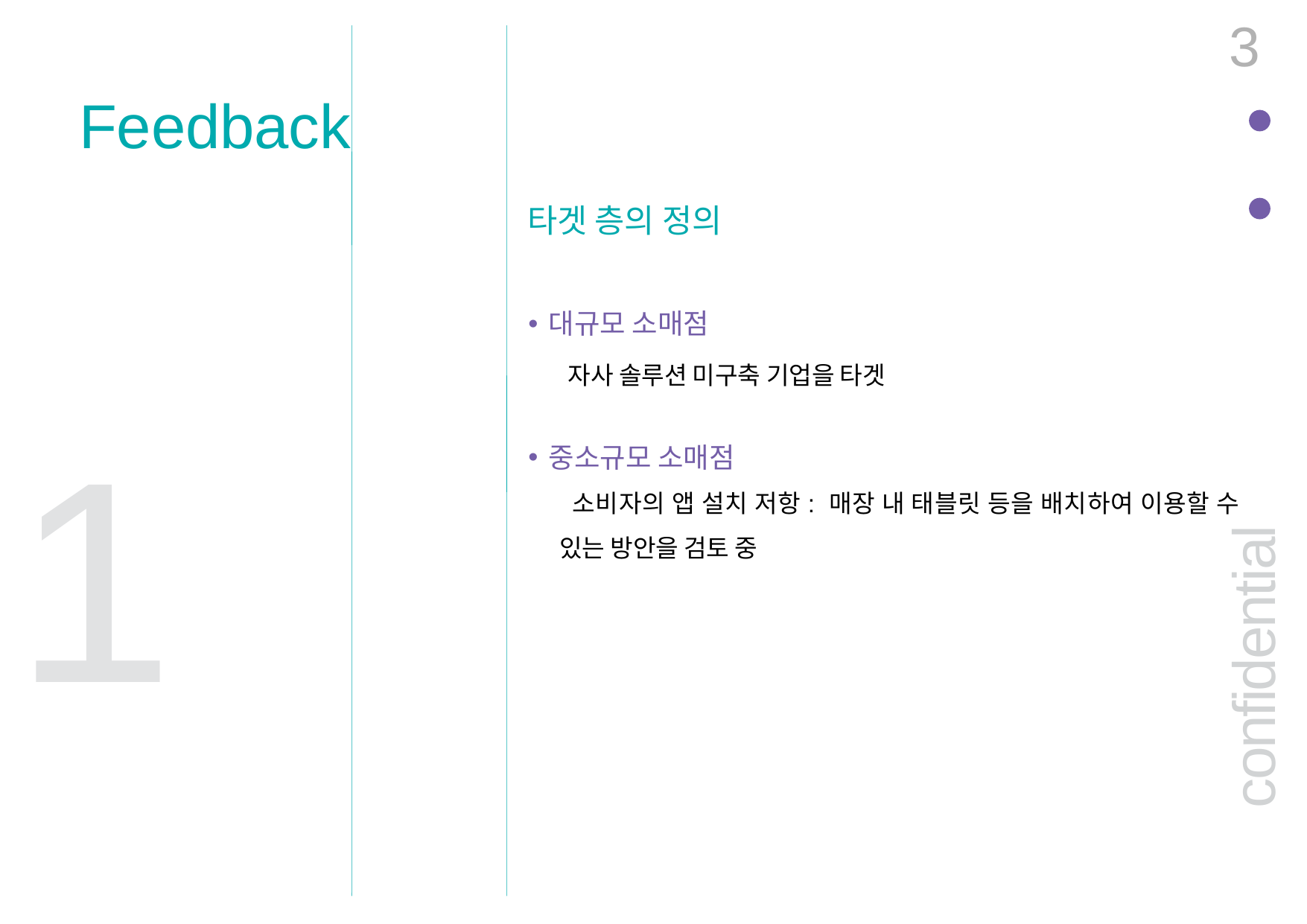

3

Feedback

타겟 층의 정의

대규모 소매점
 자사 솔루션 미구축 기업을 타겟
중소규모 소매점
 소비자의 앱 설치 저항: 매장 내 태블릿 등을 배치하여 이용할 수 있는 방안을 검토 중
1
confidential